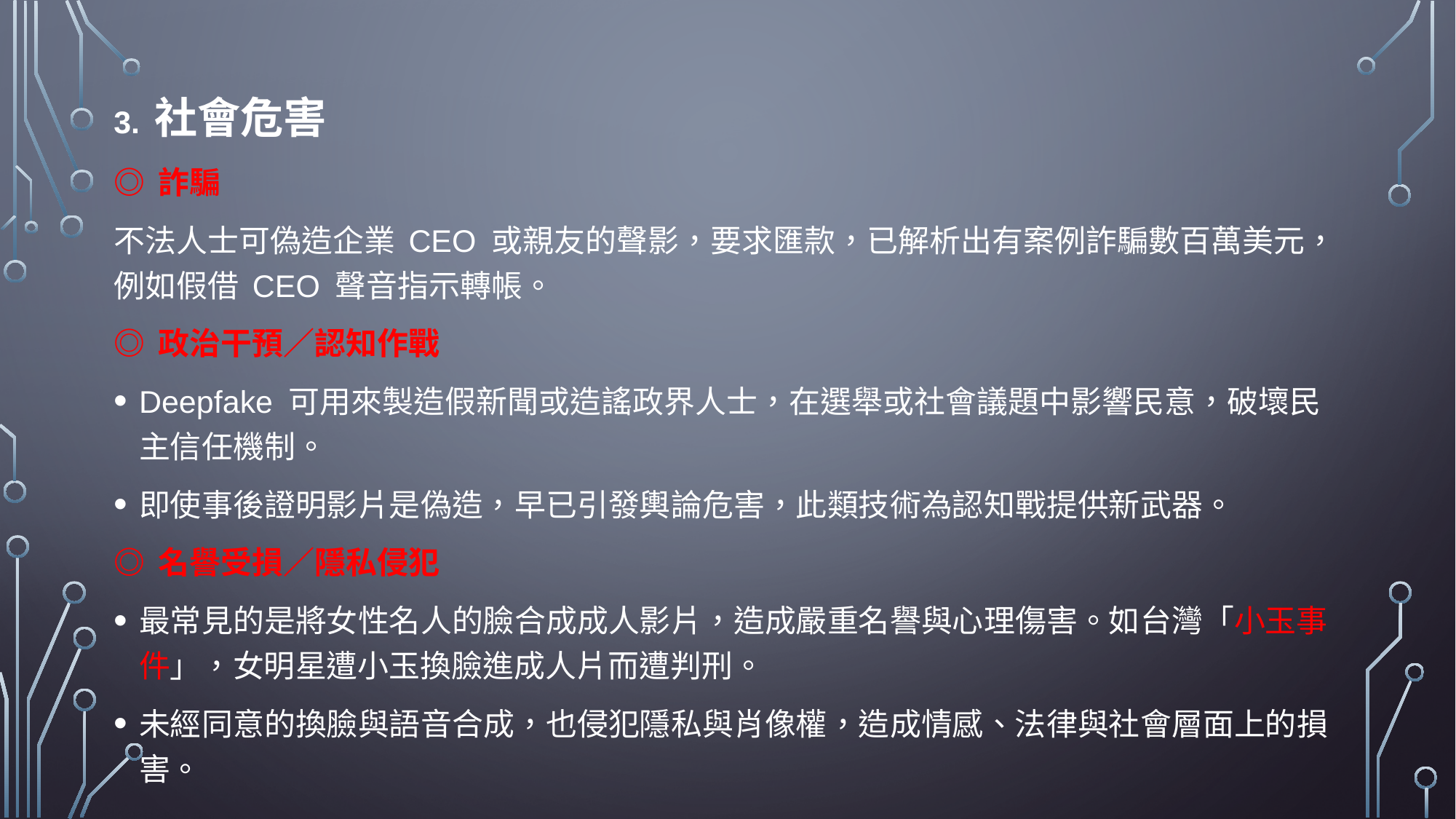

3. 社會危害
◎ 詐騙
不法人士可偽造企業 CEO 或親友的聲影，要求匯款，已解析出有案例詐騙數百萬美元，例如假借 CEO 聲音指示轉帳。
◎ 政治干預／認知作戰
Deepfake 可用來製造假新聞或造謠政界人士，在選舉或社會議題中影響民意，破壞民主信任機制。
即使事後證明影片是偽造，早已引發輿論危害，此類技術為認知戰提供新武器。
◎ 名譽受損／隱私侵犯
最常見的是將女性名人的臉合成成人影片，造成嚴重名譽與心理傷害。如台灣「小玉事件」，女明星遭小玉換臉進成人片而遭判刑。
未經同意的換臉與語音合成，也侵犯隱私與肖像權，造成情感、法律與社會層面上的損害。